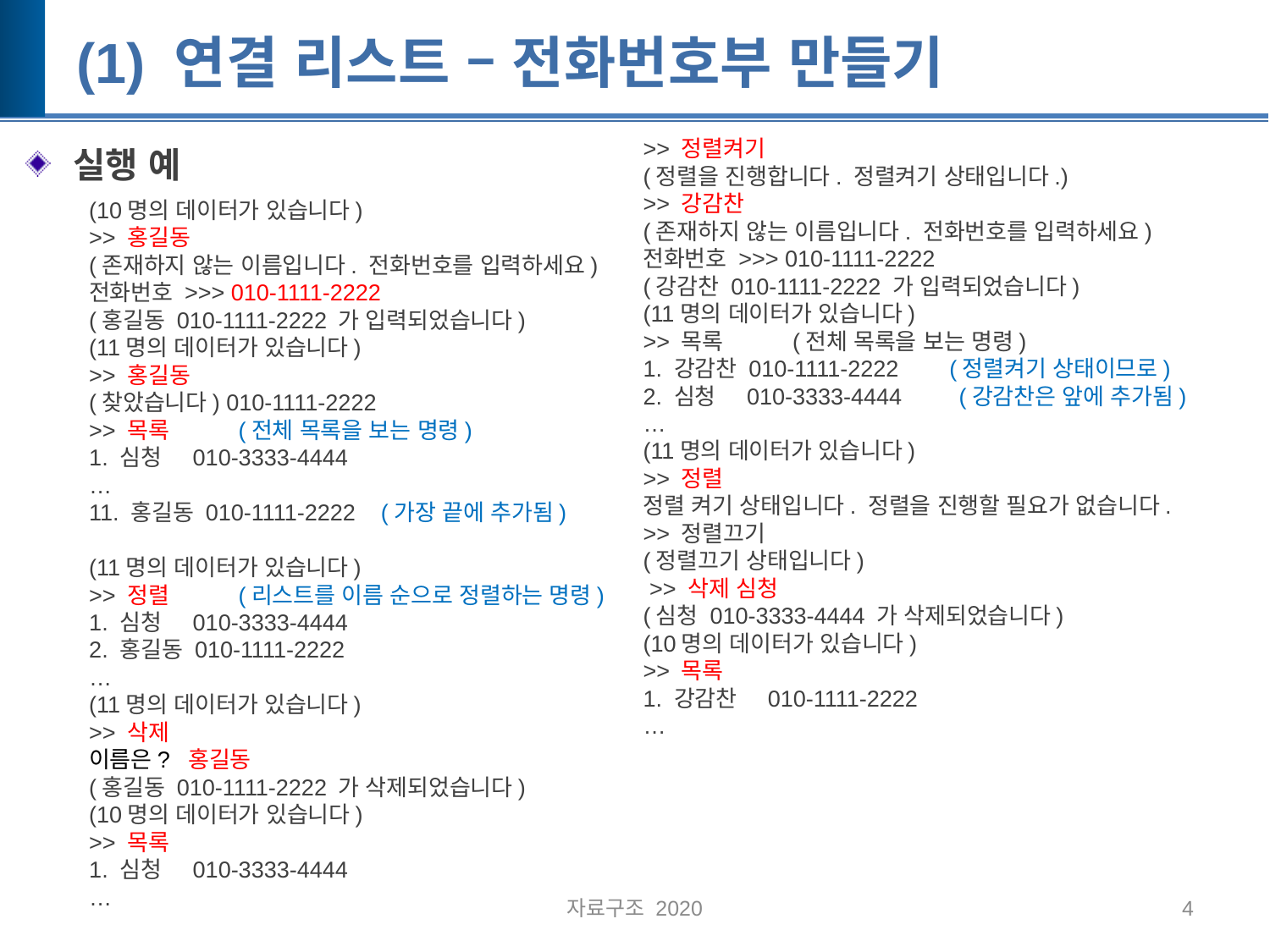

# (1) 연결 리스트 – 전화번호부 만들기
실행 예
(10명의 데이터가 있습니다)
>> 홍길동
(존재하지 않는 이름입니다. 전화번호를 입력하세요)
전화번호 >>> 010-1111-2222
(홍길동 010-1111-2222 가 입력되었습니다)
(11명의 데이터가 있습니다)
>> 홍길동
(찾았습니다) 010-1111-2222
>> 목록          (전체 목록을 보는 명령)
1. 심청    010-3333-4444
…
11. 홍길동 010-1111-2222    (가장 끝에 추가됨)

(11명의 데이터가 있습니다)
>> 정렬          (리스트를 이름 순으로 정렬하는 명령)
1. 심청    010-3333-4444
2. 홍길동 010-1111-2222
…
(11명의 데이터가 있습니다)
>> 삭제
이름은?  홍길동
(홍길동 010-1111-2222 가 삭제되었습니다)
(10명의 데이터가 있습니다)
>> 목록
1. 심청    010-3333-4444
…
>> 정렬켜기
(정렬을 진행합니다. 정렬켜기 상태입니다.)
>> 강감찬
(존재하지 않는 이름입니다. 전화번호를 입력하세요)
전화번호 >>> 010-1111-2222
(강감찬 010-1111-2222 가 입력되었습니다)
(11명의 데이터가 있습니다)
>> 목록          (전체 목록을 보는 명령)
1. 강감찬 010-1111-2222        (정렬켜기 상태이므로)
2. 심청    010-3333-4444         (강감찬은 앞에 추가됨)
…
(11명의 데이터가 있습니다)
>> 정렬
정렬 켜기 상태입니다. 정렬을 진행할 필요가 없습니다.
>> 정렬끄기
(정렬끄기 상태입니다)
 >> 삭제 심청
(심청 010-3333-4444 가 삭제되었습니다)
(10명의 데이터가 있습니다)
>> 목록
1. 강감찬    010-1111-2222
…

자료구조 2020
4